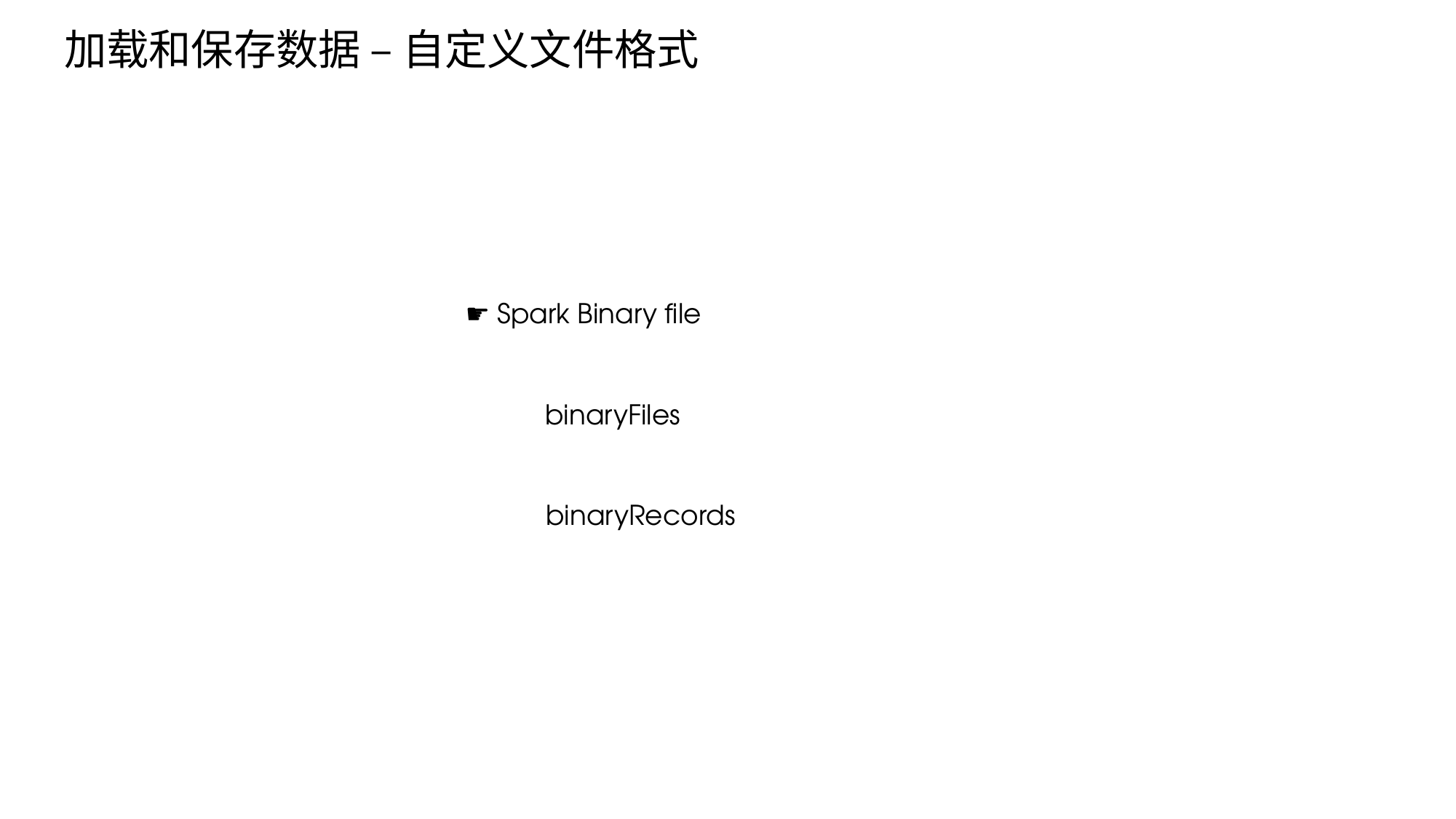

加载和保存数据 – 自定义文件格式
☛ Spark Binary file
binaryFiles
binaryRecords